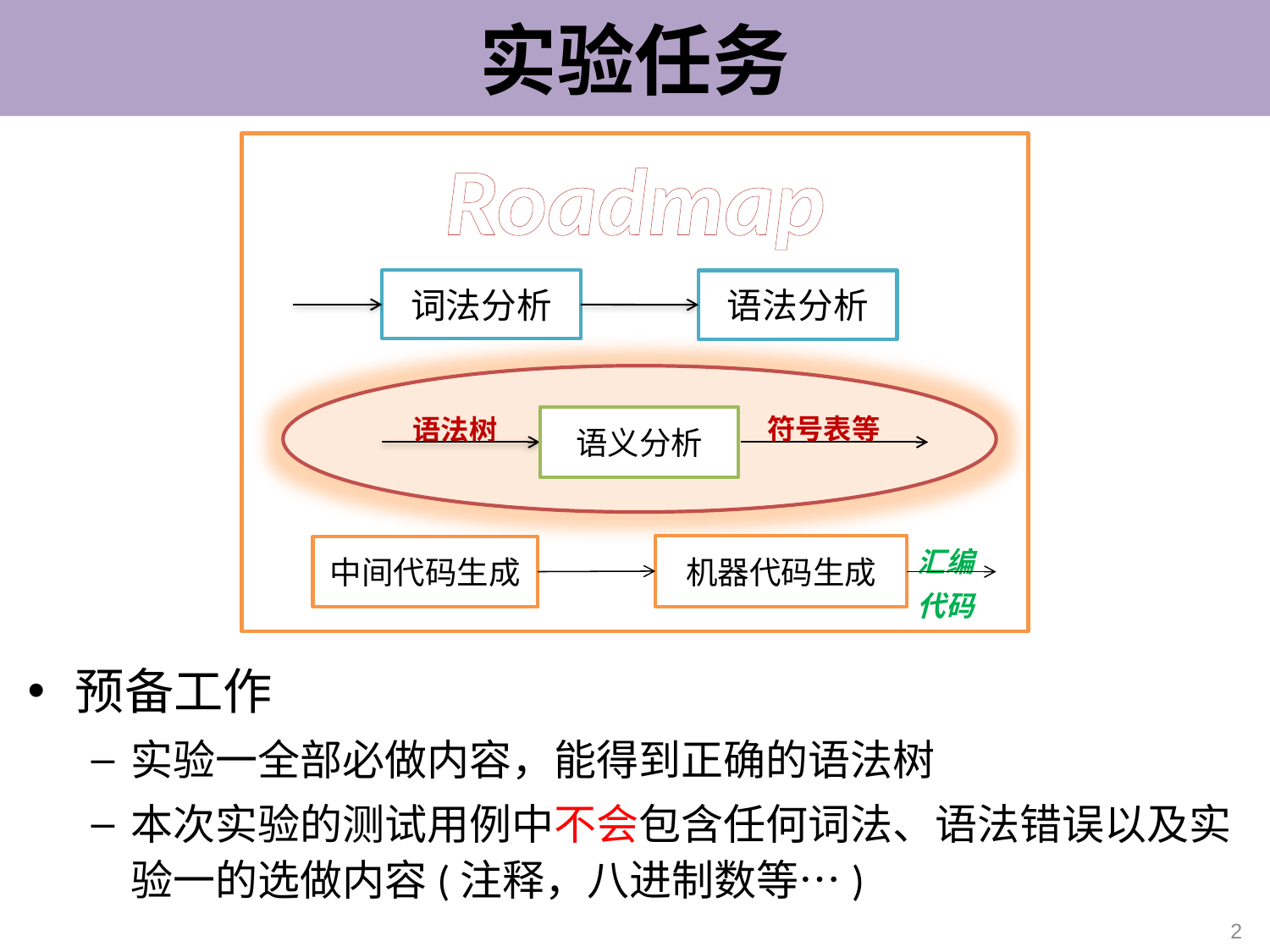

# 实验任务
Roadmap

词法分析
语法分析

符号表等
语法树
语义分析
汇编
代码
机器代码生成
中间代码生成
预备工作
实验一全部必做内容，能得到正确的语法树
本次实验的测试用例中不会包含任何词法、语法错误以及实验一的选做内容(注释，八进制数等…)
2